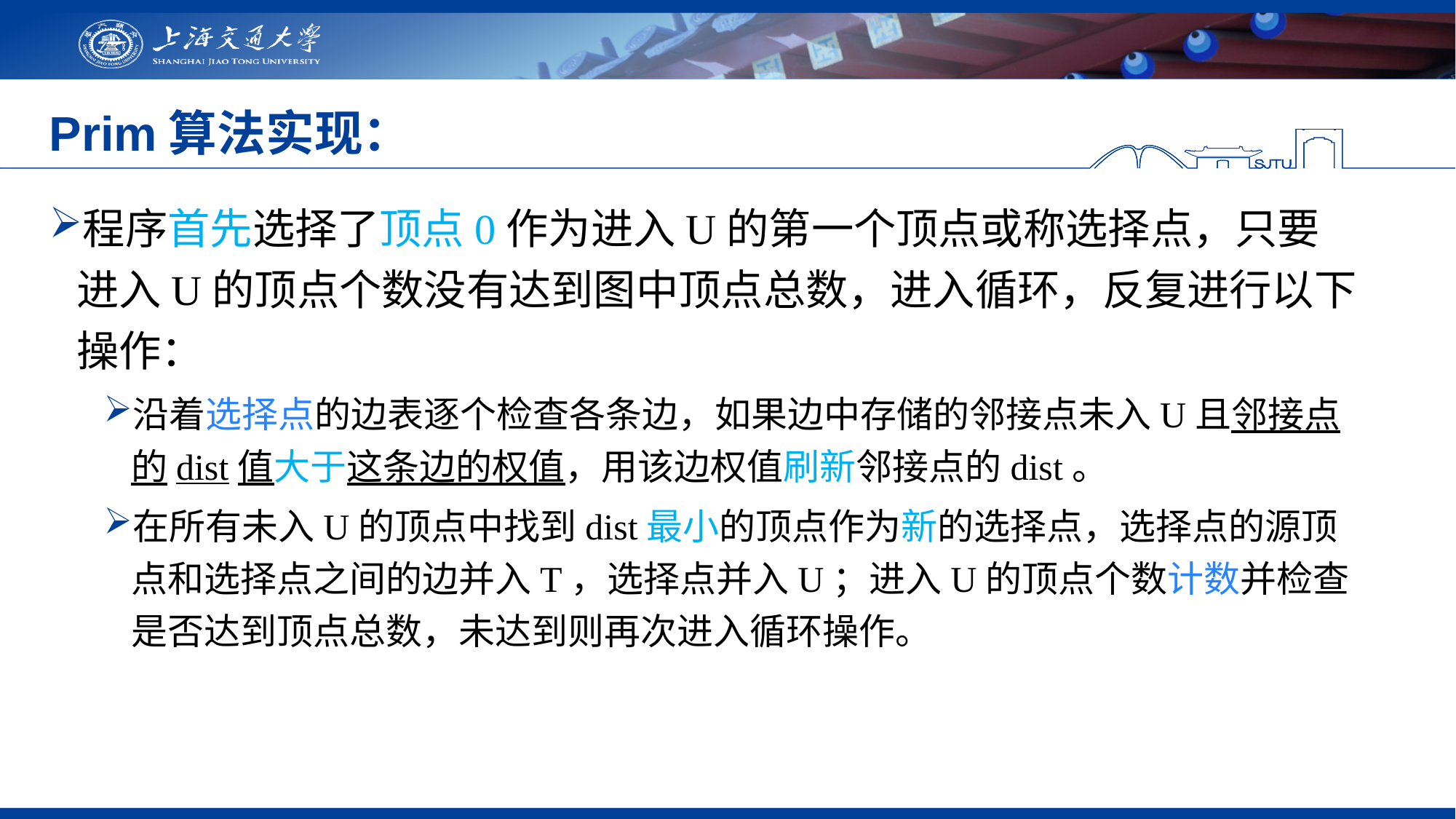

# Prim算法实现：
程序首先选择了顶点0作为进入U的第一个顶点或称选择点，只要进入U的顶点个数没有达到图中顶点总数，进入循环，反复进行以下操作：
沿着选择点的边表逐个检查各条边，如果边中存储的邻接点未入U且邻接点的dist值大于这条边的权值，用该边权值刷新邻接点的dist。
在所有未入U的顶点中找到dist最小的顶点作为新的选择点，选择点的源顶点和选择点之间的边并入T，选择点并入U；进入U的顶点个数计数并检查是否达到顶点总数，未达到则再次进入循环操作。